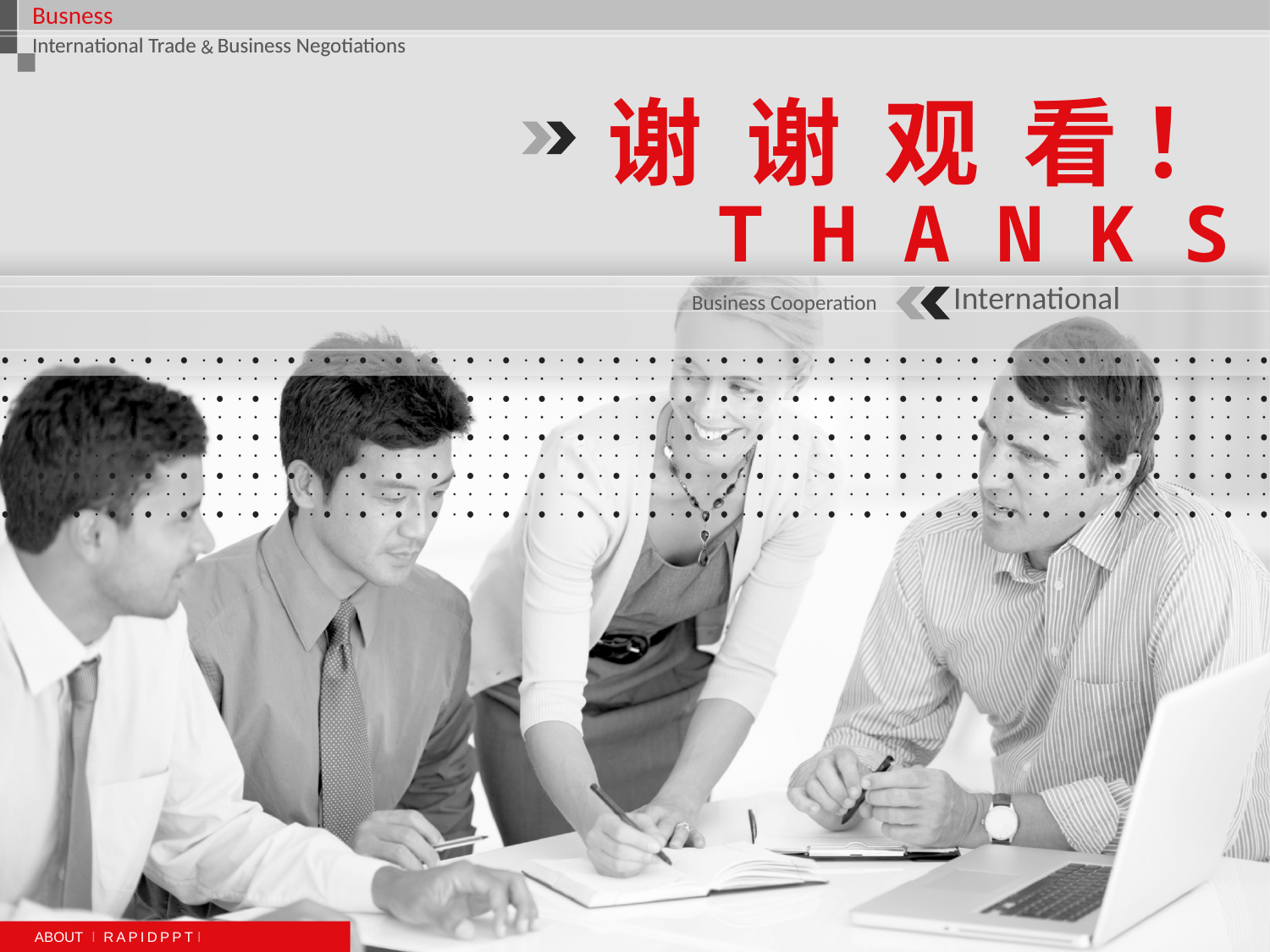

谢  谢  观  看 ！

T H A N K S
International
Business Cooperation

ABOUT     RAPIDPPT